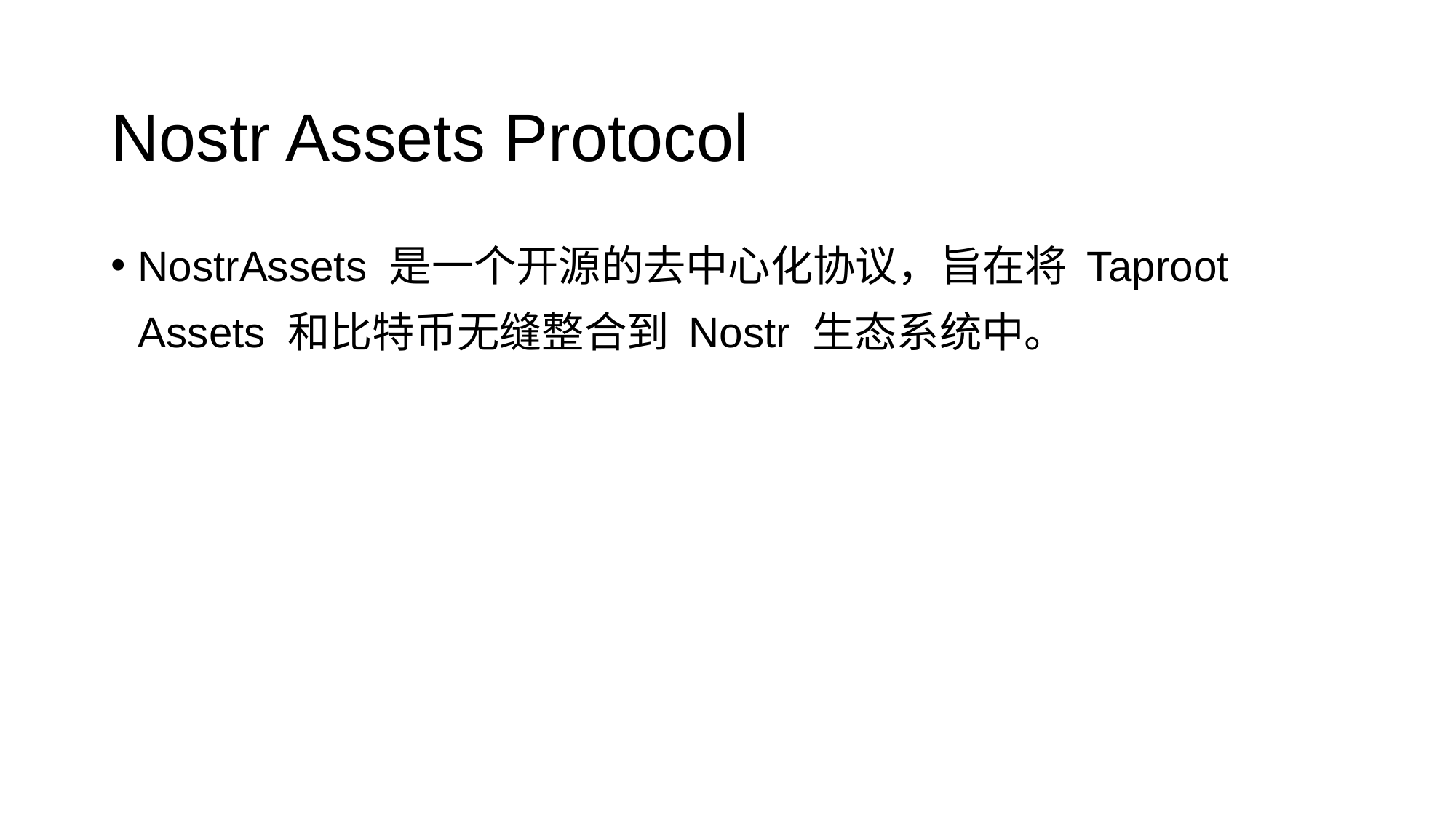

# Nostr Assets Protocol
NostrAssets 是一个开源的去中心化协议，旨在将 Taproot Assets 和比特币无缝整合到 Nostr 生态系统中。